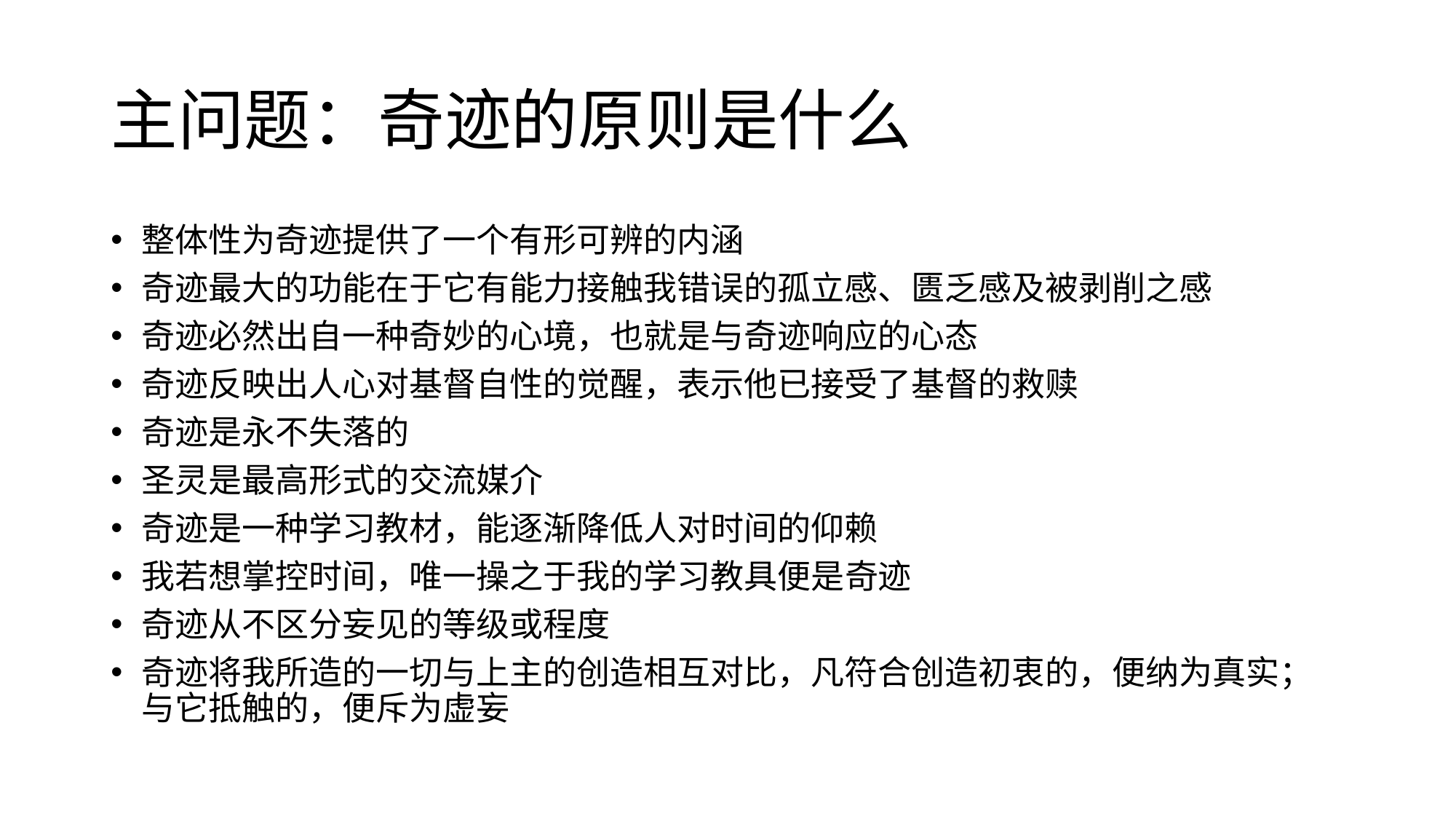

# 主问题：奇迹的原则是什么
整体性为奇迹提供了一个有形可辨的内涵
奇迹最大的功能在于它有能力接触我错误的孤立感、匮乏感及被剥削之感
奇迹必然出自一种奇妙的心境，也就是与奇迹响应的心态
奇迹反映出人心对基督自性的觉醒，表示他已接受了基督的救赎
奇迹是永不失落的
圣灵是最高形式的交流媒介
奇迹是一种学习教材，能逐渐降低人对时间的仰赖
我若想掌控时间，唯一操之于我的学习教具便是奇迹
奇迹从不区分妄见的等级或程度
奇迹将我所造的一切与上主的创造相互对比，凡符合创造初衷的，便纳为真实；与它抵触的，便斥为虚妄